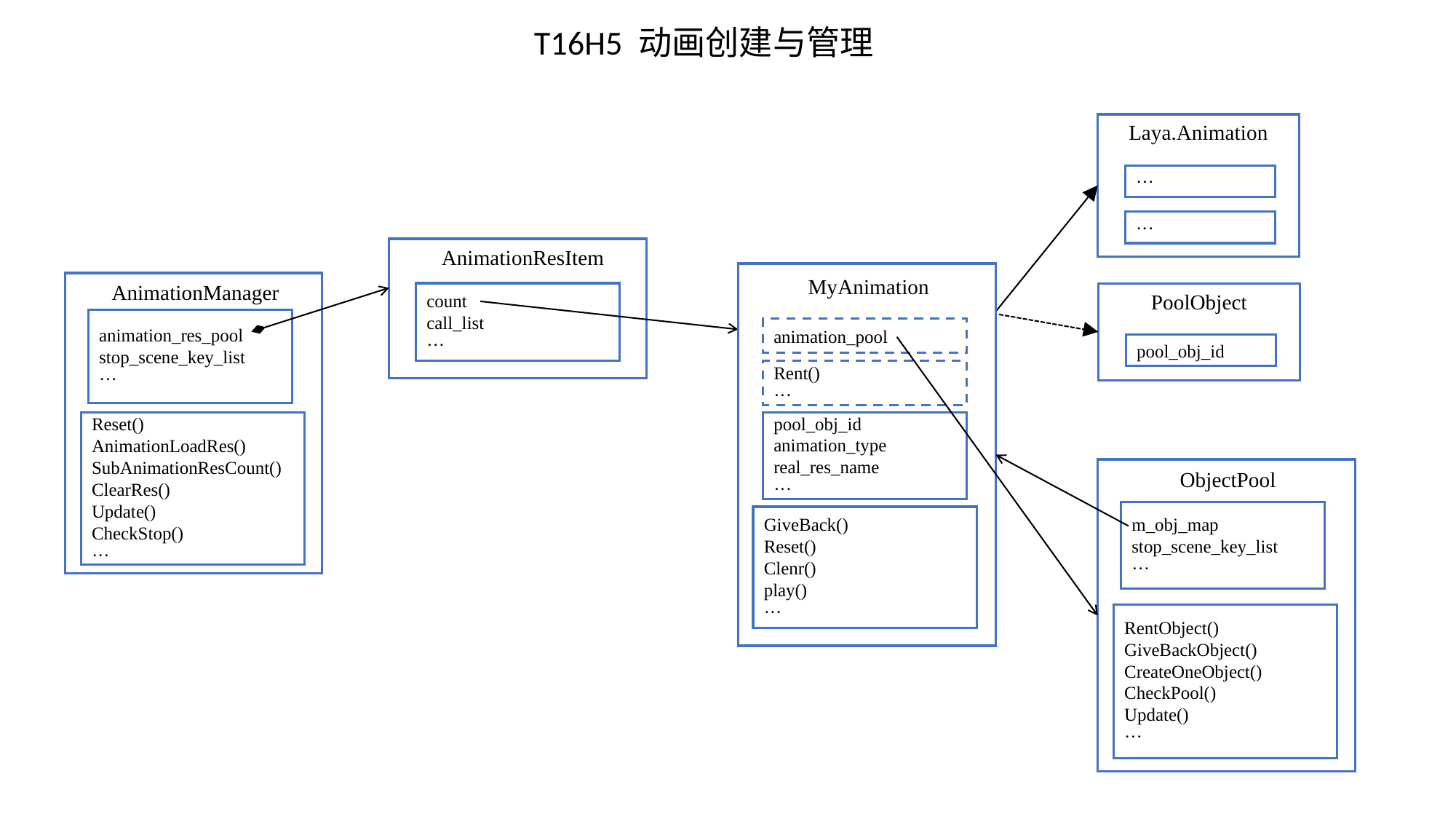

# T16H5 动画创建与管理
Laya.Animation

···
···

AnimationResItem
count
call_list
···

MyAnimation
animation_pool
GiveBack()
Reset()
Clenr()
play()
···
Rent()
···
AnimationManager

animation_res_pool
stop_scene_key_list
···
Reset()
AnimationLoadRes()
SubAnimationResCount()
ClearRes()
Update()
CheckStop()
···
PoolObject

pool_obj_id
pool_obj_id
animation_type
real_res_name
···
stop_scene_key_list
real_res_name
···

ObjectPool
m_obj_map
stop_scene_key_list
···
RentObject()
GiveBackObject()
CreateOneObject()
CheckPool()
Update()
···